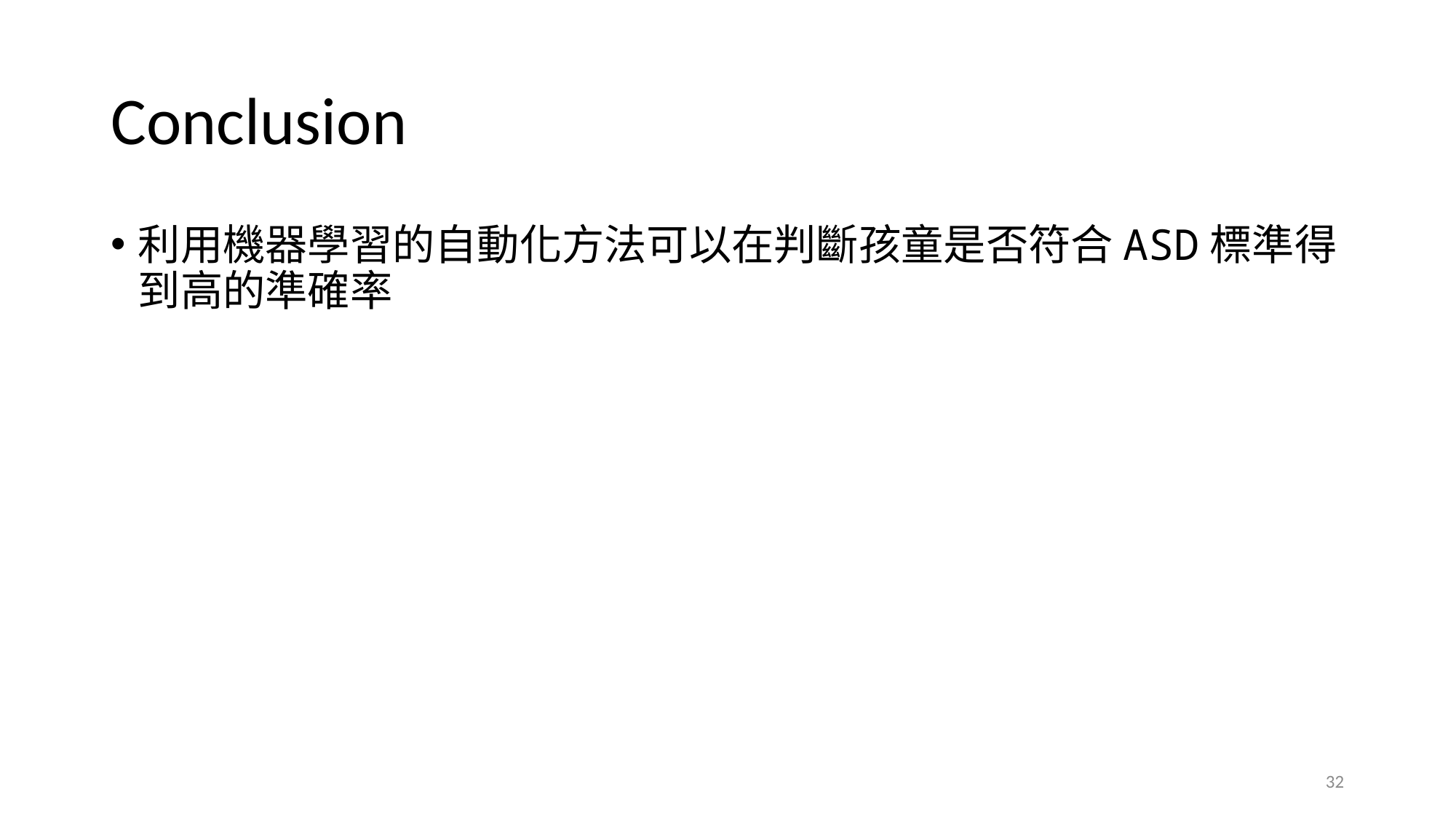

# Conclusion
利用機器學習的自動化方法可以在判斷孩童是否符合ASD標準得到高的準確率
32